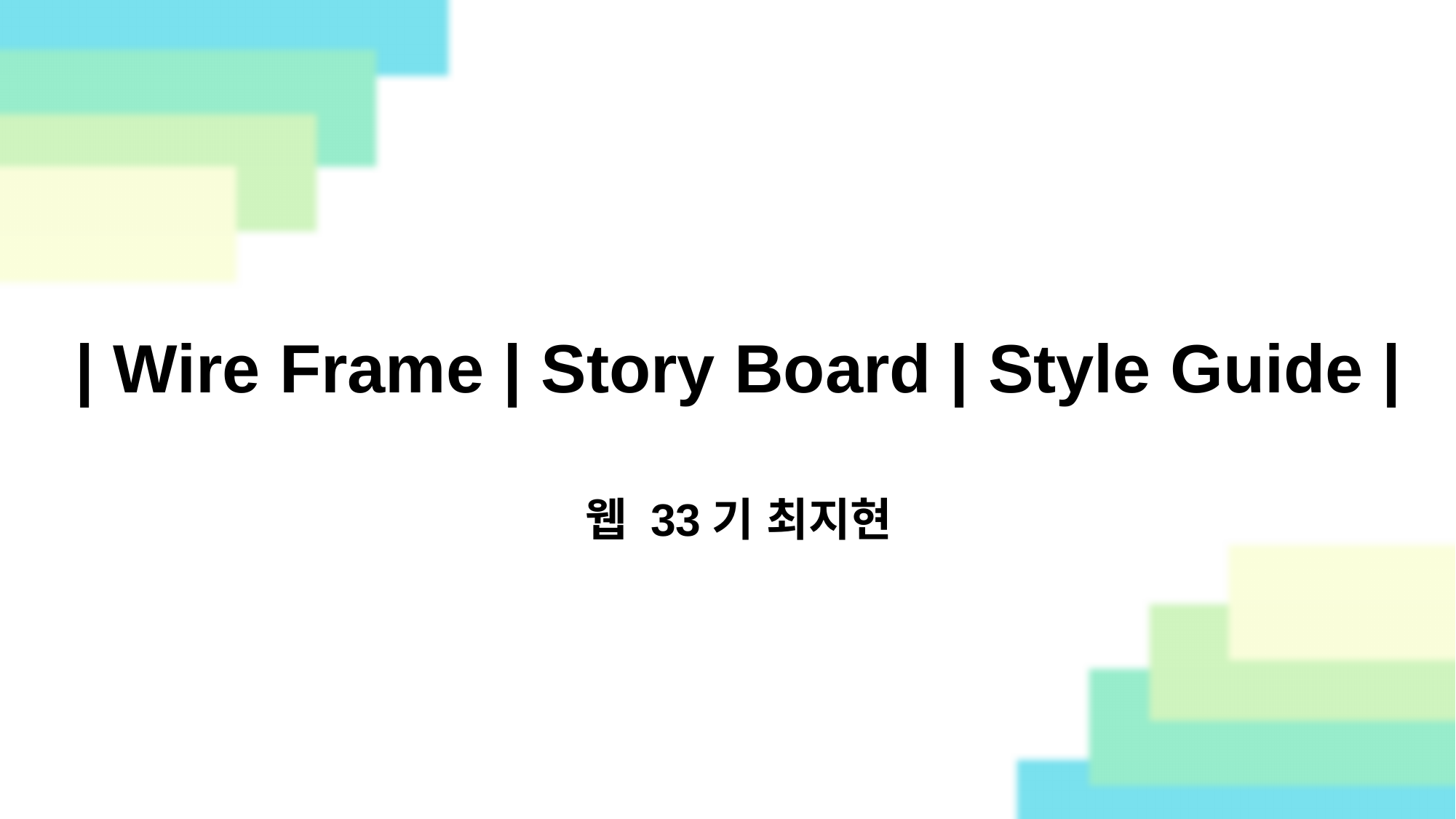

| Wire Frame | Story Board | Style Guide |
웹 33기 최지현